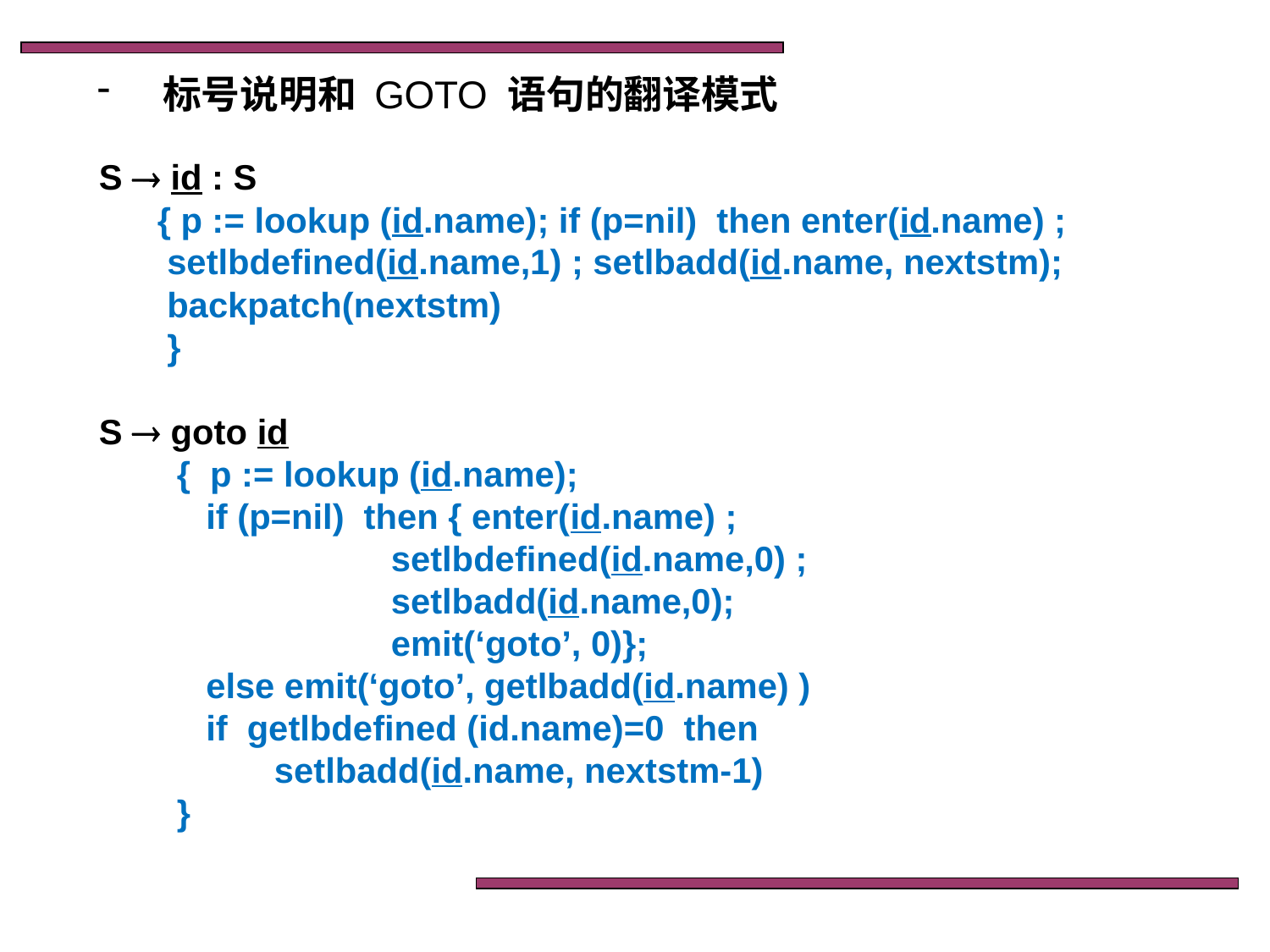

标号说明和 GOTO 语句的翻译模式
S → id : S
      { p := lookup (id.name); if (p=nil)  then enter(id.name) ;
       setlbdefined(id.name,1) ; setlbadd(id.name, nextstm);
       backpatch(nextstm)
       }

S → goto id
        {  p := lookup (id.name);
           if (p=nil)  then { enter(id.name) ;
                              setlbdefined(id.name,0) ;
                              setlbadd(id.name,0);
                              emit(‘goto’, 0)};
           else emit(‘goto’, getlbadd(id.name) )
           if  getlbdefined (id.name)=0  then
                  setlbadd(id.name, nextstm-1)
        }
62